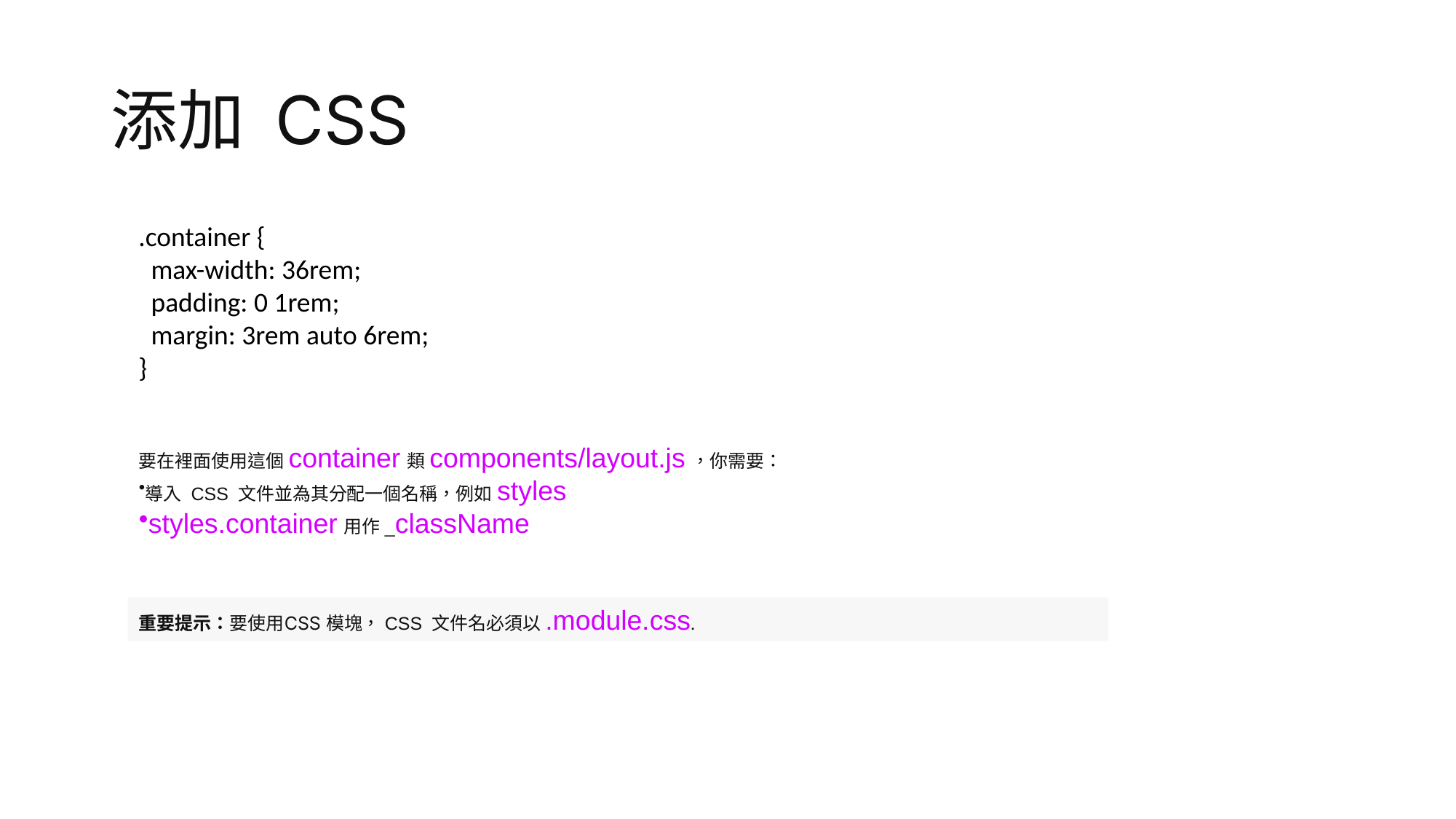

# 添加 CSS
.container {
  max-width: 36rem;
  padding: 0 1rem;
  margin: 3rem auto 6rem;
}
要在裡面使用這個container類components/layout.js，你需要：
導入 CSS 文件並為其分配一個名稱，例如styles
styles.container用作_className

重要提示：要使用CSS 模塊，CSS 文件名必須以.module.css.